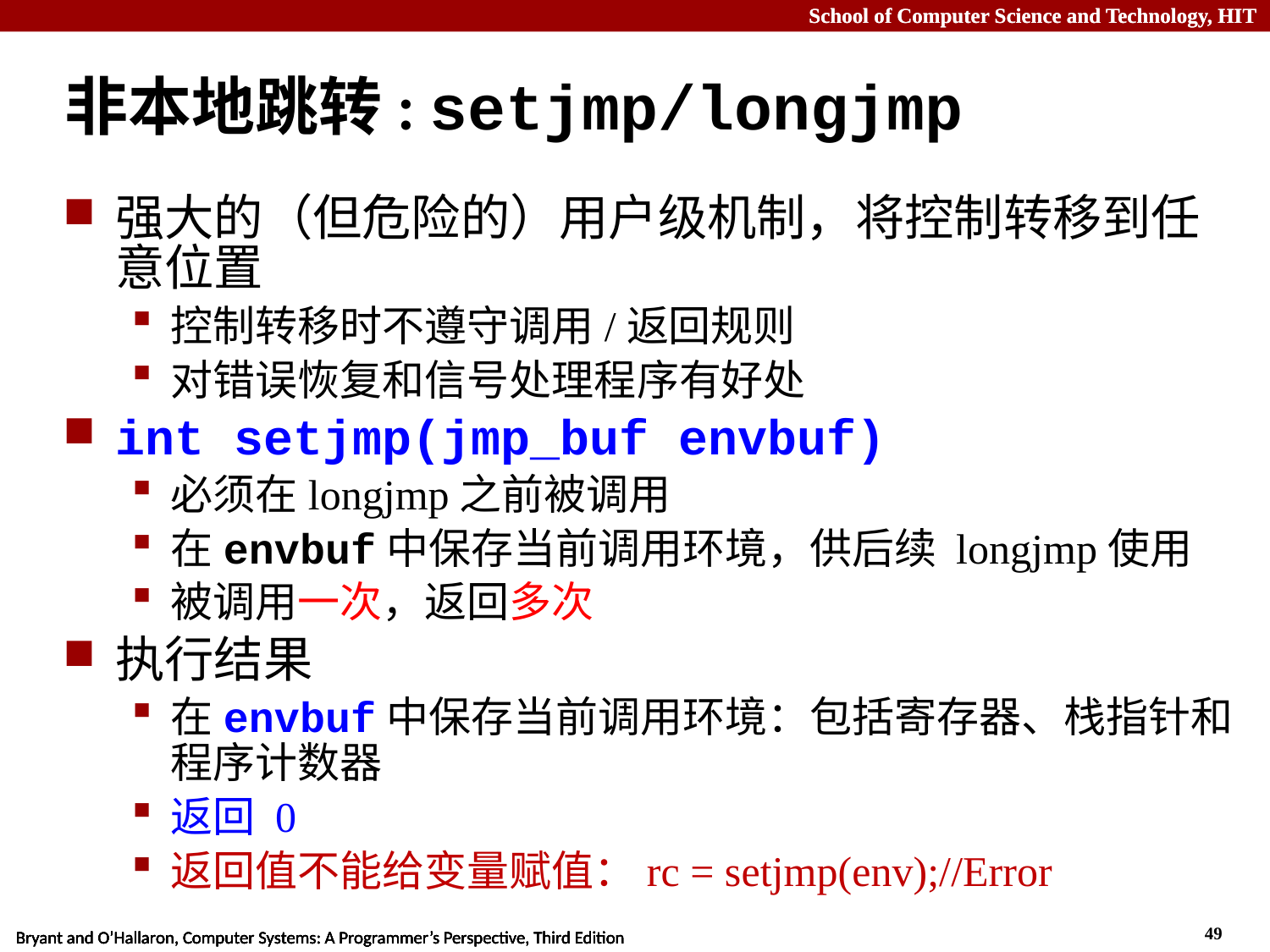

# 非本地跳转: setjmp/longjmp
强大的（但危险的）用户级机制，将控制转移到任意位置
控制转移时不遵守调用/返回规则
对错误恢复和信号处理程序有好处
int setjmp(jmp_buf envbuf)
必须在longjmp之前被调用
在envbuf中保存当前调用环境，供后续 longjmp使用
被调用一次，返回多次
执行结果
在envbuf中保存当前调用环境：包括寄存器、栈指针和程序计数器
返回 0
返回值不能给变量赋值：rc = setjmp(env);//Error